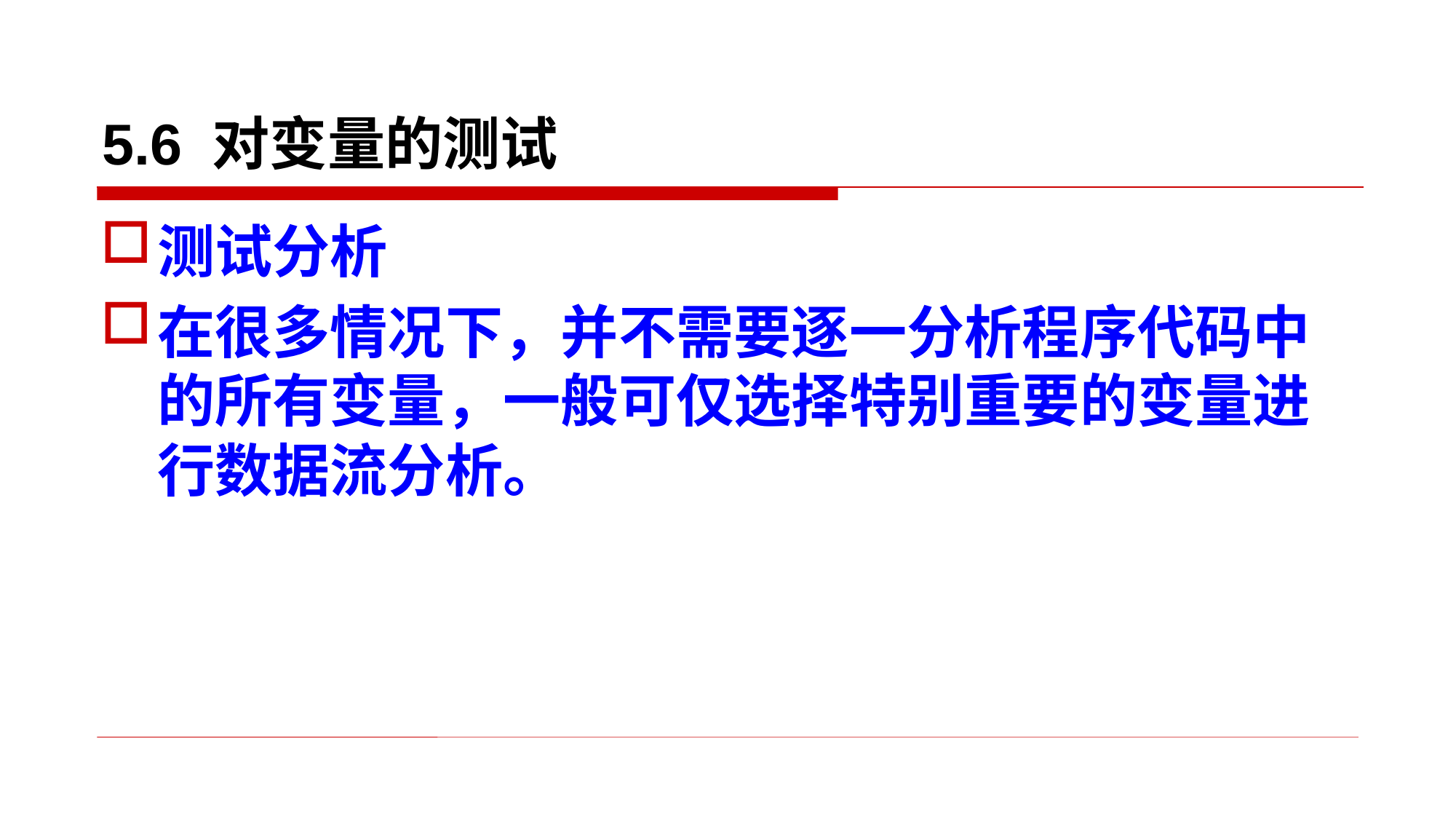

# 5.6 对变量的测试
测试分析
在很多情况下，并不需要逐一分析程序代码中的所有变量，一般可仅选择特别重要的变量进行数据流分析。
15